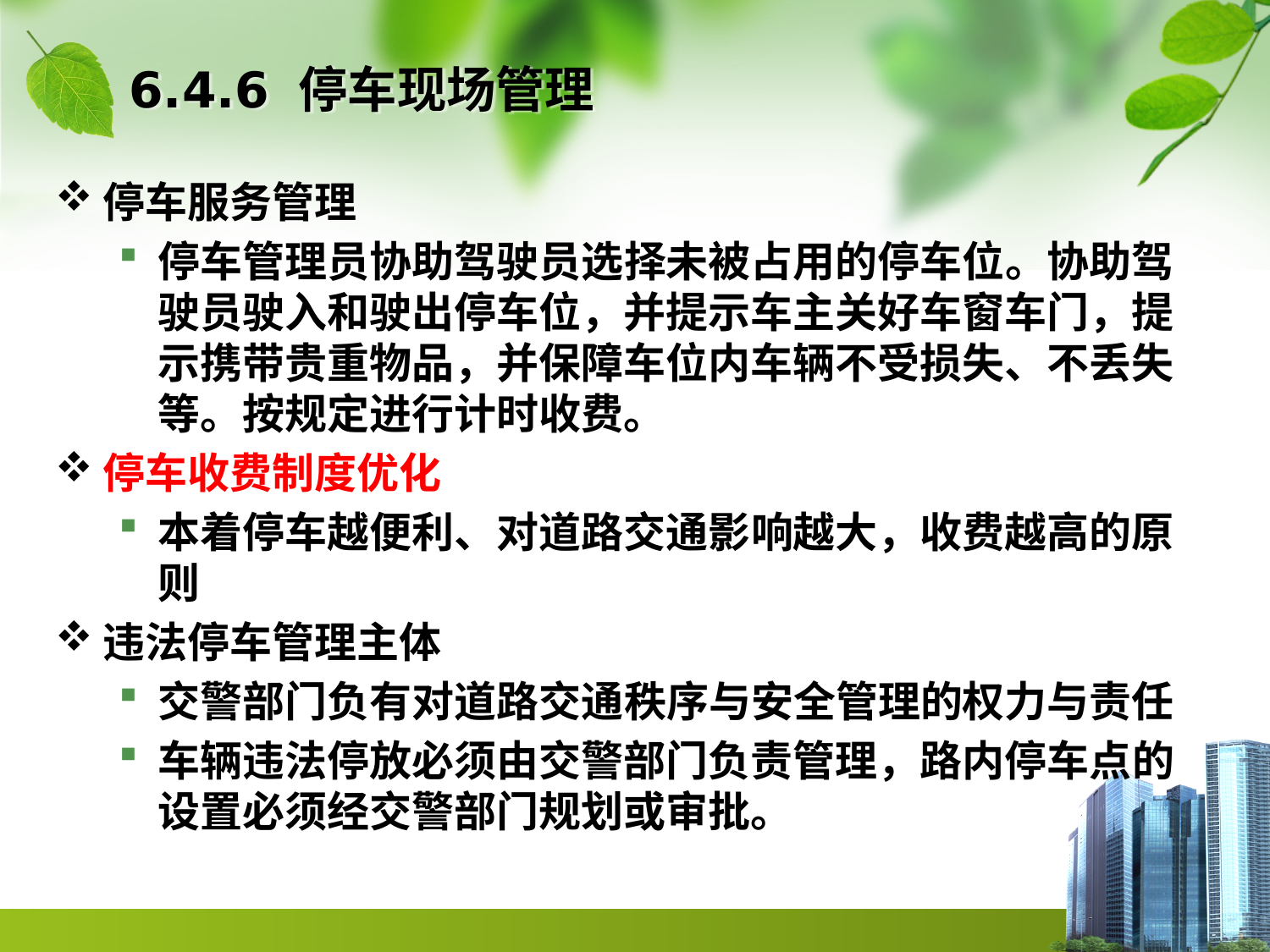

# 6.4.6 停车现场管理
停车服务管理
停车管理员协助驾驶员选择未被占用的停车位。协助驾驶员驶入和驶出停车位，并提示车主关好车窗车门，提示携带贵重物品，并保障车位内车辆不受损失、不丢失等。按规定进行计时收费。
停车收费制度优化
本着停车越便利、对道路交通影响越大，收费越高的原则
违法停车管理主体
交警部门负有对道路交通秩序与安全管理的权力与责任
车辆违法停放必须由交警部门负责管理，路内停车点的设置必须经交警部门规划或审批。